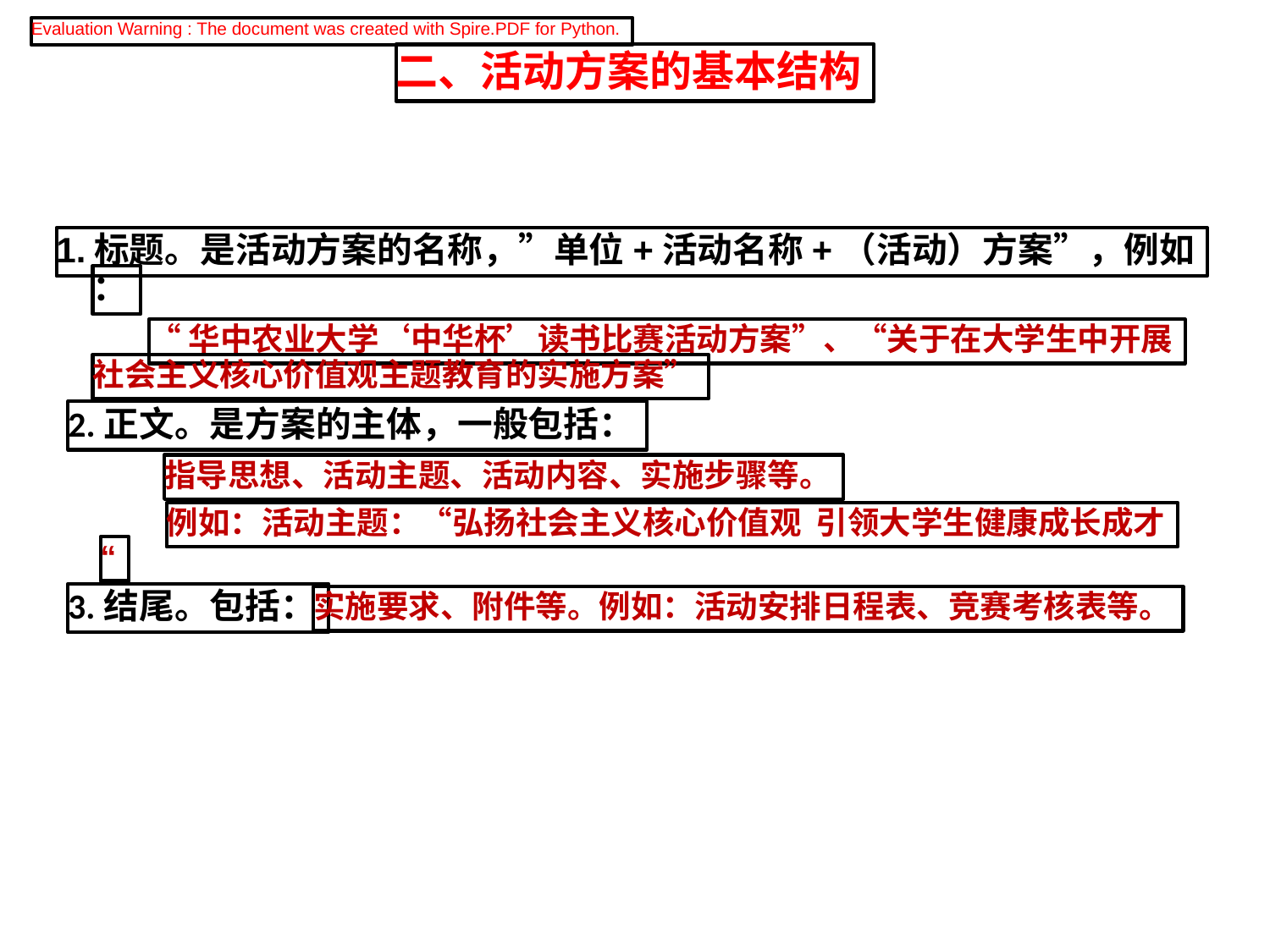

Evaluation Warning : The document was created with Spire.PDF for Python.
二、活动方案的基本结构
1.标题。是活动方案的名称，”单位+活动名称+（活动）方案”，例如
：
“华中农业大学‘中华杯’读书比赛活动方案”、“关于在大学生中开展
社会主义核心价值观主题教育的实施方案”
2.正文。是方案的主体，一般包括：
指导思想、活动主题、活动内容、实施步骤等。
例如：活动主题：“弘扬社会主义核心价值观  引领大学生健康成长成才
“
3.结尾。包括：
实施要求、附件等。例如：活动安排日程表、竞赛考核表等。